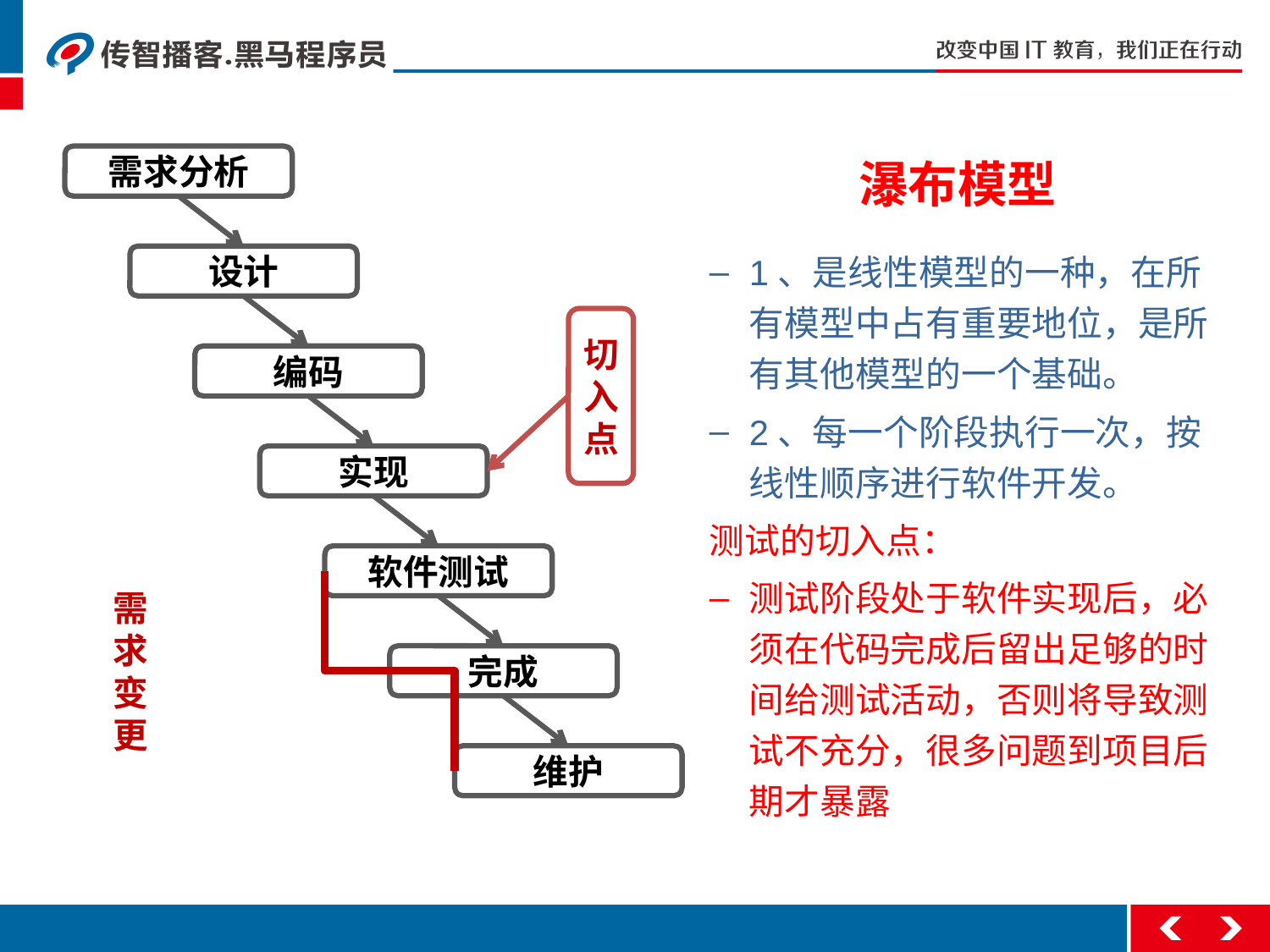

瀑布模型
需求分析
1、是线性模型的一种，在所有模型中占有重要地位，是所有其他模型的一个基础。
2、每一个阶段执行一次，按线性顺序进行软件开发。
测试的切入点：
测试阶段处于软件实现后，必须在代码完成后留出足够的时间给测试活动，否则将导致测试不充分，很多问题到项目后期才暴露
设计
切入点
编码
实现
软件测试
需
求
变
更
完成
维护